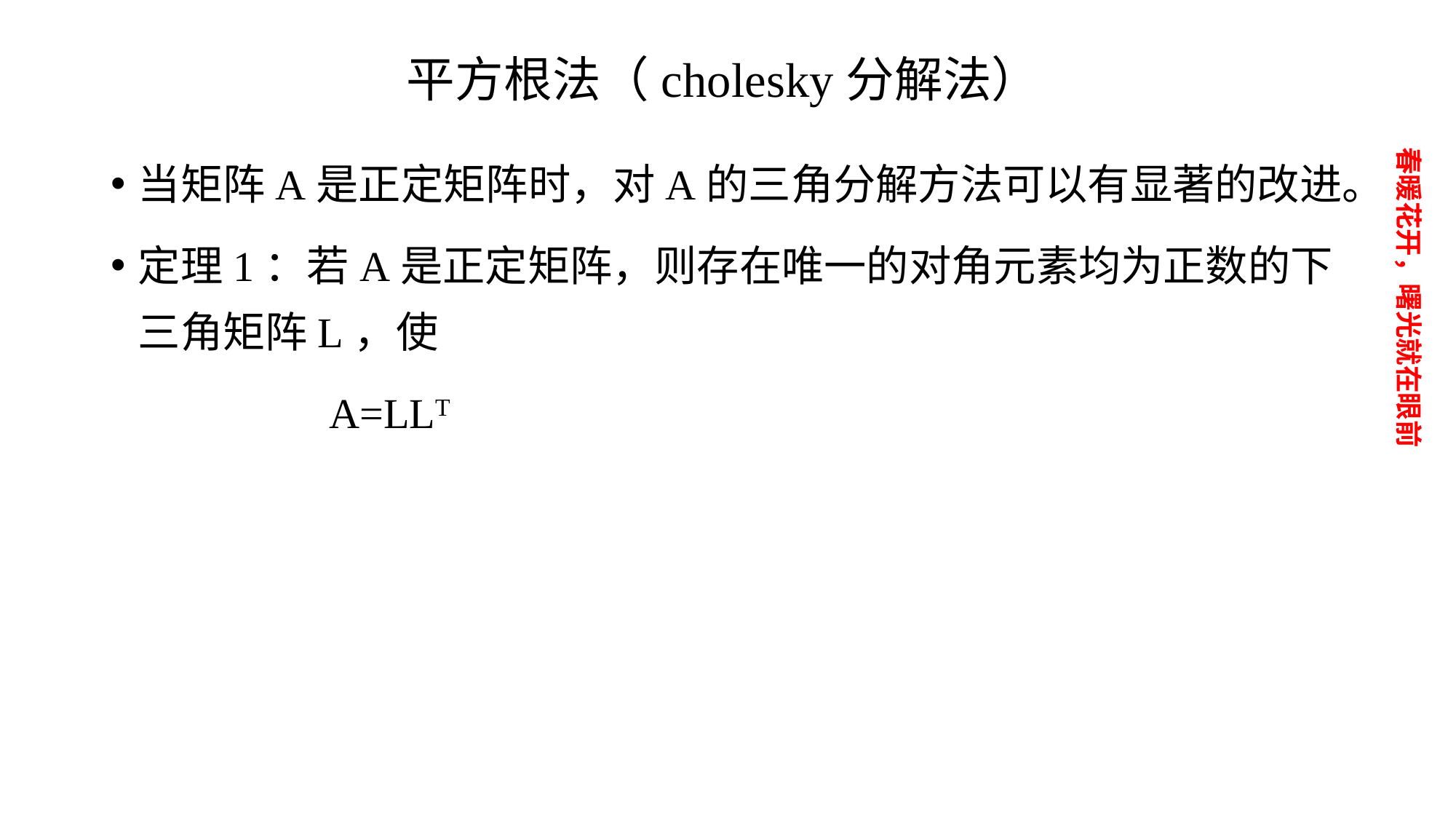

# 平方根法（cholesky分解法）
当矩阵A是正定矩阵时，对A的三角分解方法可以有显著的改进。
定理1：若A是正定矩阵，则存在唯一的对角元素均为正数的下三角矩阵L，使
		A=LLT